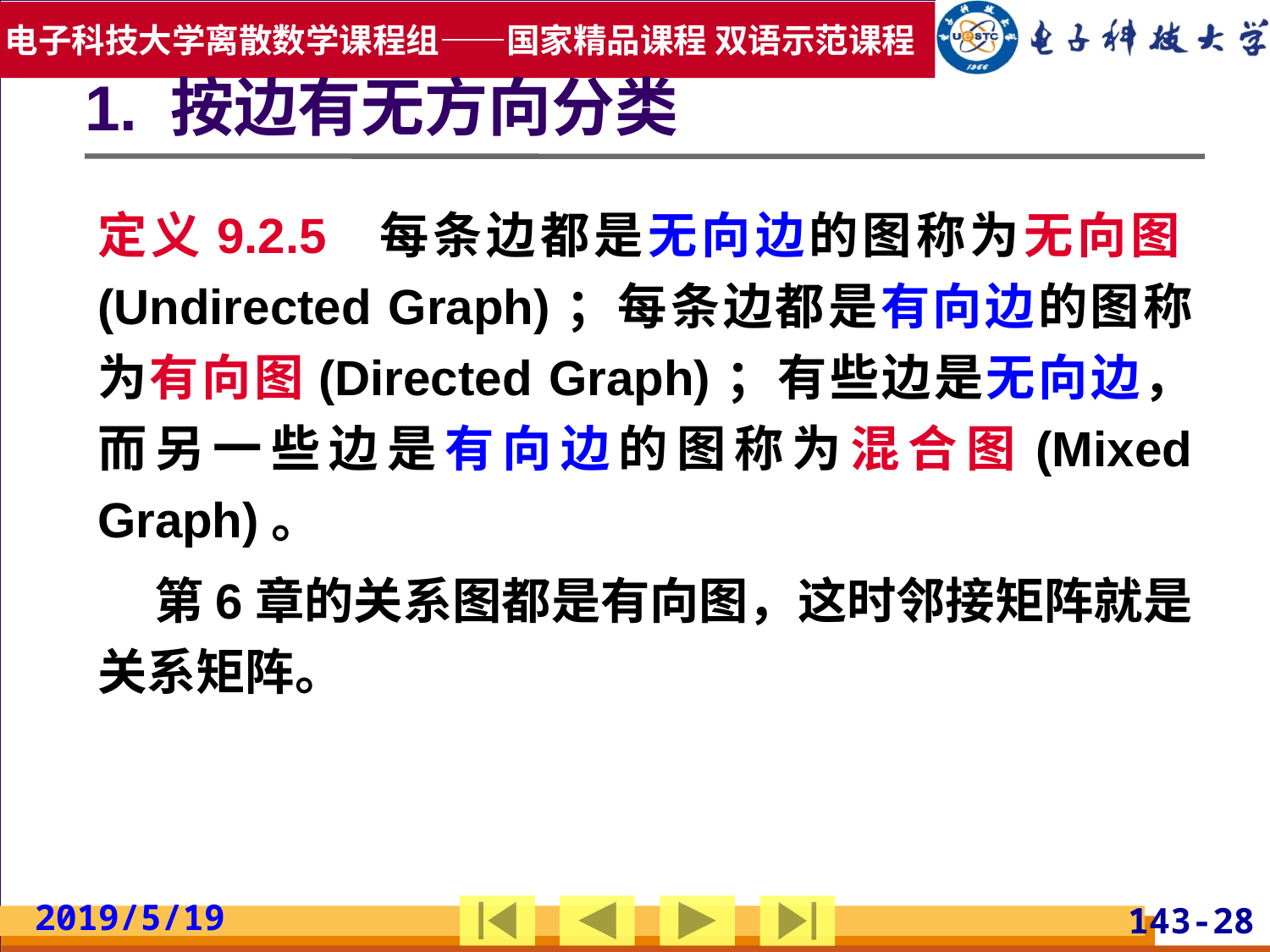

1. 按边有无方向分类
定义9.2.5  每条边都是无向边的图称为无向图(Undirected Graph)；每条边都是有向边的图称为有向图(Directed Graph)；有些边是无向边，而另一些边是有向边的图称为混合图(Mixed Graph)。
    第6章的关系图都是有向图，这时邻接矩阵就是关系矩阵。
2019/5/19